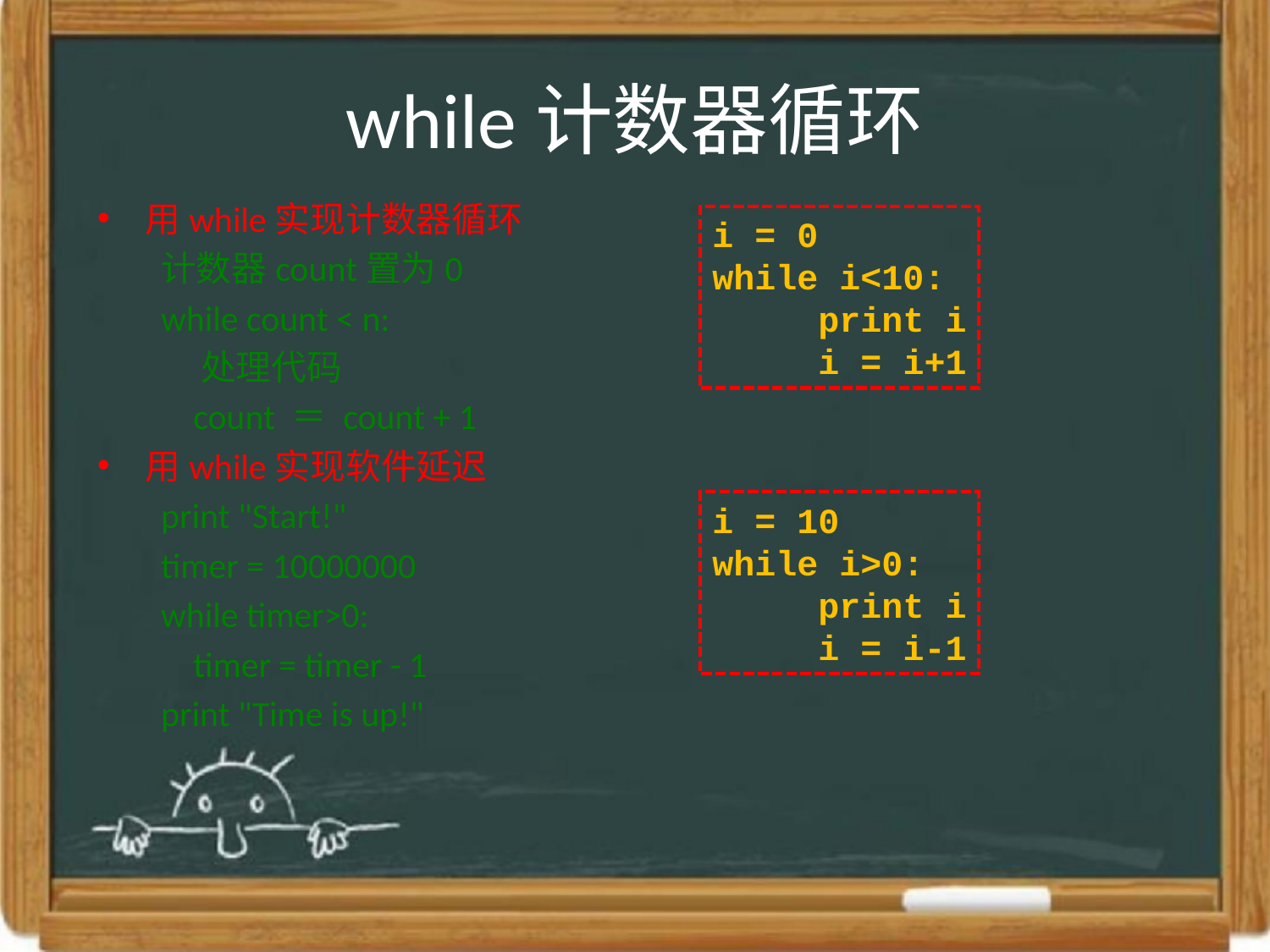

# while计数器循环
用while实现计数器循环
计数器count置为0
while count < n:
    处理代码
    count ＝ count + 1
用while实现软件延迟
print "Start!"
timer = 10000000
while timer>0:
    timer = timer - 1
print "Time is up!"

i = 0
while i<10:
     print i
     i = i+1
i = 10
while i>0:
     print i
     i = i-1